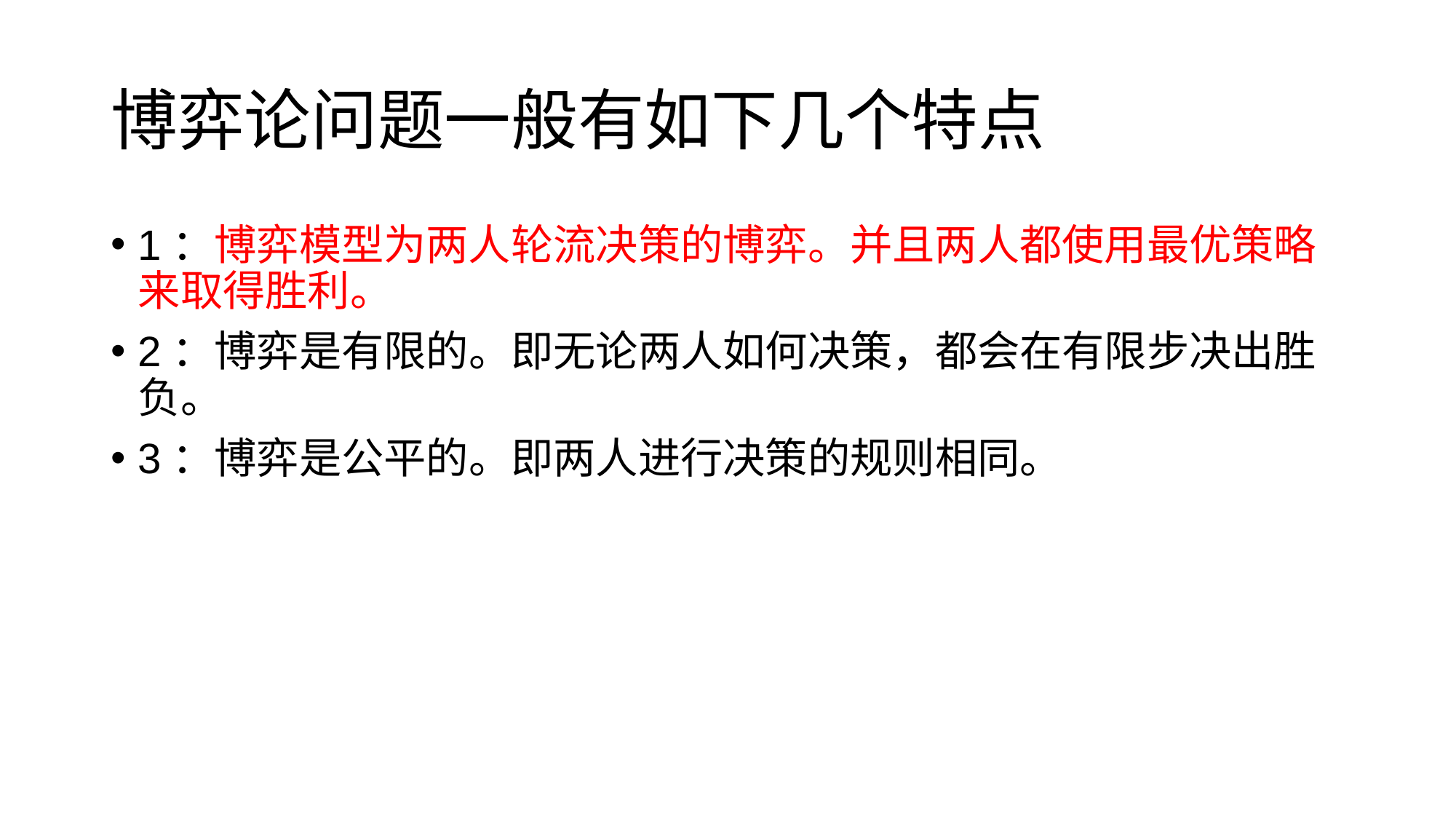

# 博弈论问题一般有如下几个特点
1：博弈模型为两人轮流决策的博弈。并且两人都使用最优策略来取得胜利。
2：博弈是有限的。即无论两人如何决策，都会在有限步决出胜负。
3：博弈是公平的。即两人进行决策的规则相同。